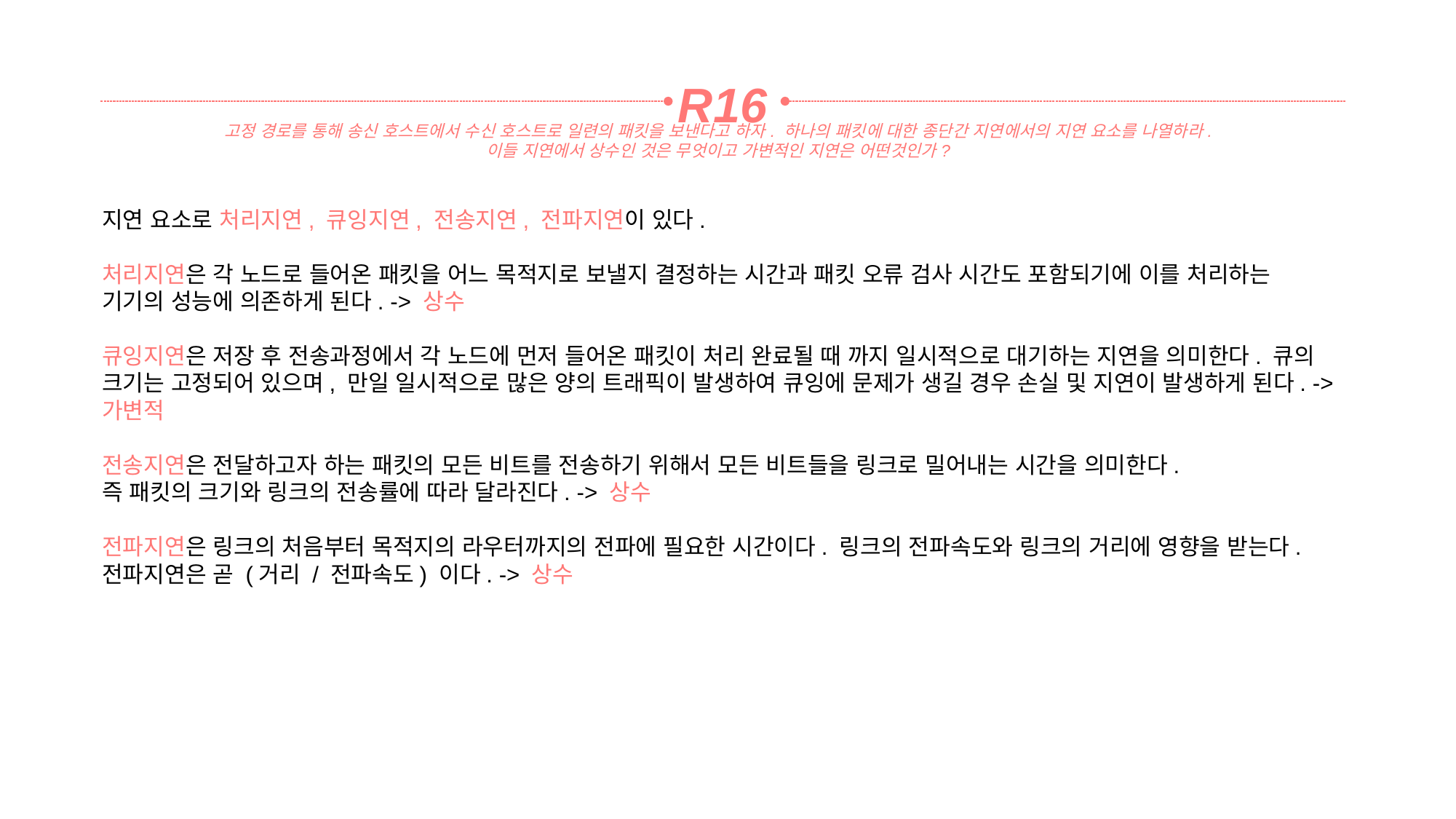

R16
고정 경로를 통해 송신 호스트에서 수신 호스트로 일련의 패킷을 보낸다고 하자. 하나의 패킷에 대한 종단간 지연에서의 지연 요소를 나열하라.
이들 지연에서 상수인 것은 무엇이고 가변적인 지연은 어떤것인가?
지연 요소로 처리지연, 큐잉지연, 전송지연, 전파지연이 있다.

처리지연은 각 노드로 들어온 패킷을 어느 목적지로 보낼지 결정하는 시간과 패킷 오류 검사 시간도 포함되기에 이를 처리하는 기기의 성능에 의존하게 된다. -> 상수

큐잉지연은 저장 후 전송과정에서 각 노드에 먼저 들어온 패킷이 처리 완료될 때 까지 일시적으로 대기하는 지연을 의미한다. 큐의 크기는 고정되어 있으며, 만일 일시적으로 많은 양의 트래픽이 발생하여 큐잉에 문제가 생길 경우 손실 및 지연이 발생하게 된다. -> 가변적

전송지연은 전달하고자 하는 패킷의 모든 비트를 전송하기 위해서 모든 비트들을 링크로 밀어내는 시간을 의미한다.
즉 패킷의 크기와 링크의 전송률에 따라 달라진다. -> 상수

전파지연은 링크의 처음부터 목적지의 라우터까지의 전파에 필요한 시간이다. 링크의 전파속도와 링크의 거리에 영향을 받는다. 전파지연은 곧 (거리 / 전파속도) 이다. -> 상수